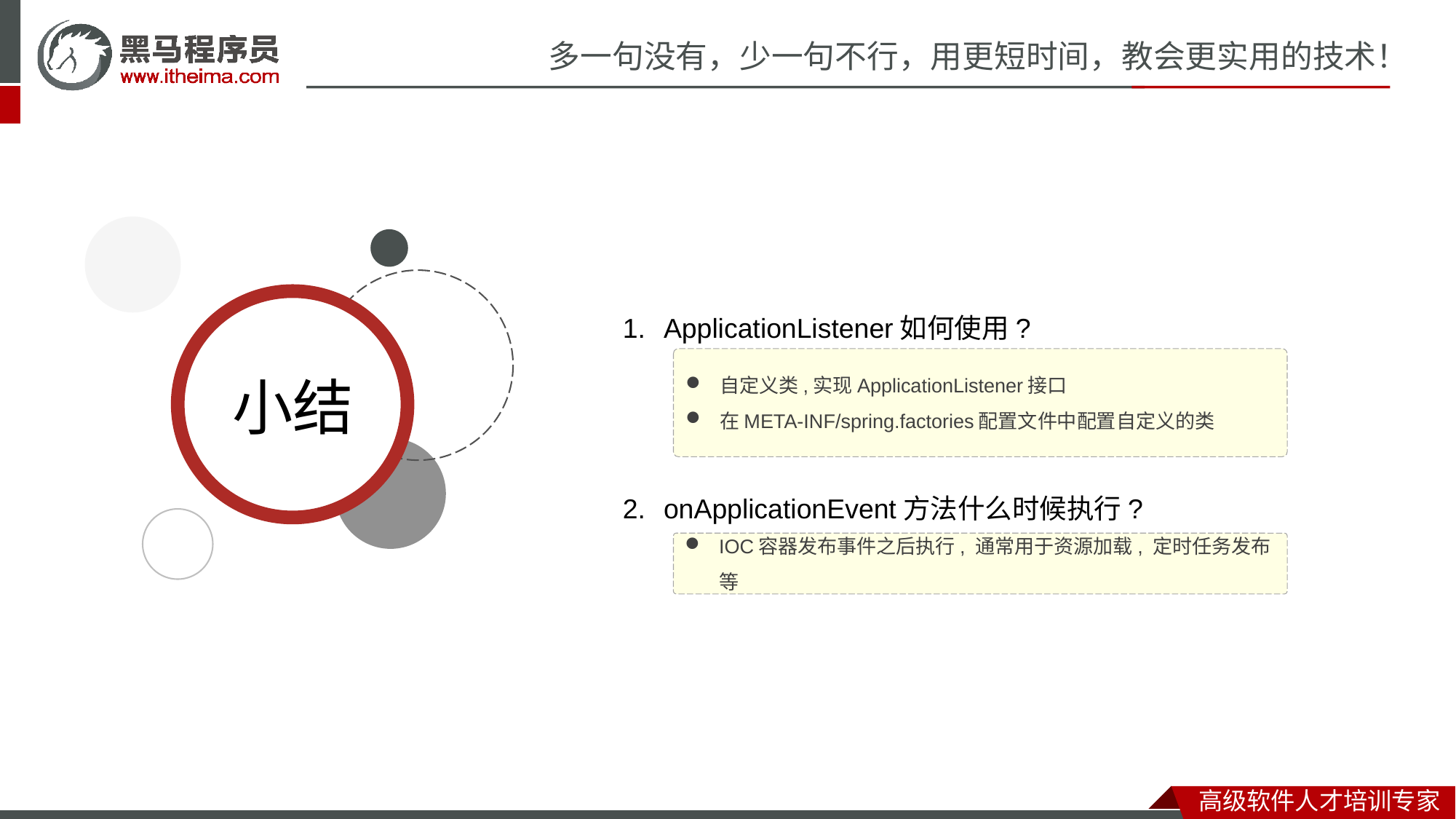

ApplicationListener如何使用?

onApplicationEvent方法什么时候执行?
自定义类,实现ApplicationListener接口
在META-INF/spring.factories配置文件中配置自定义的类
IOC容器发布事件之后执行, 通常用于资源加载, 定时任务发布等